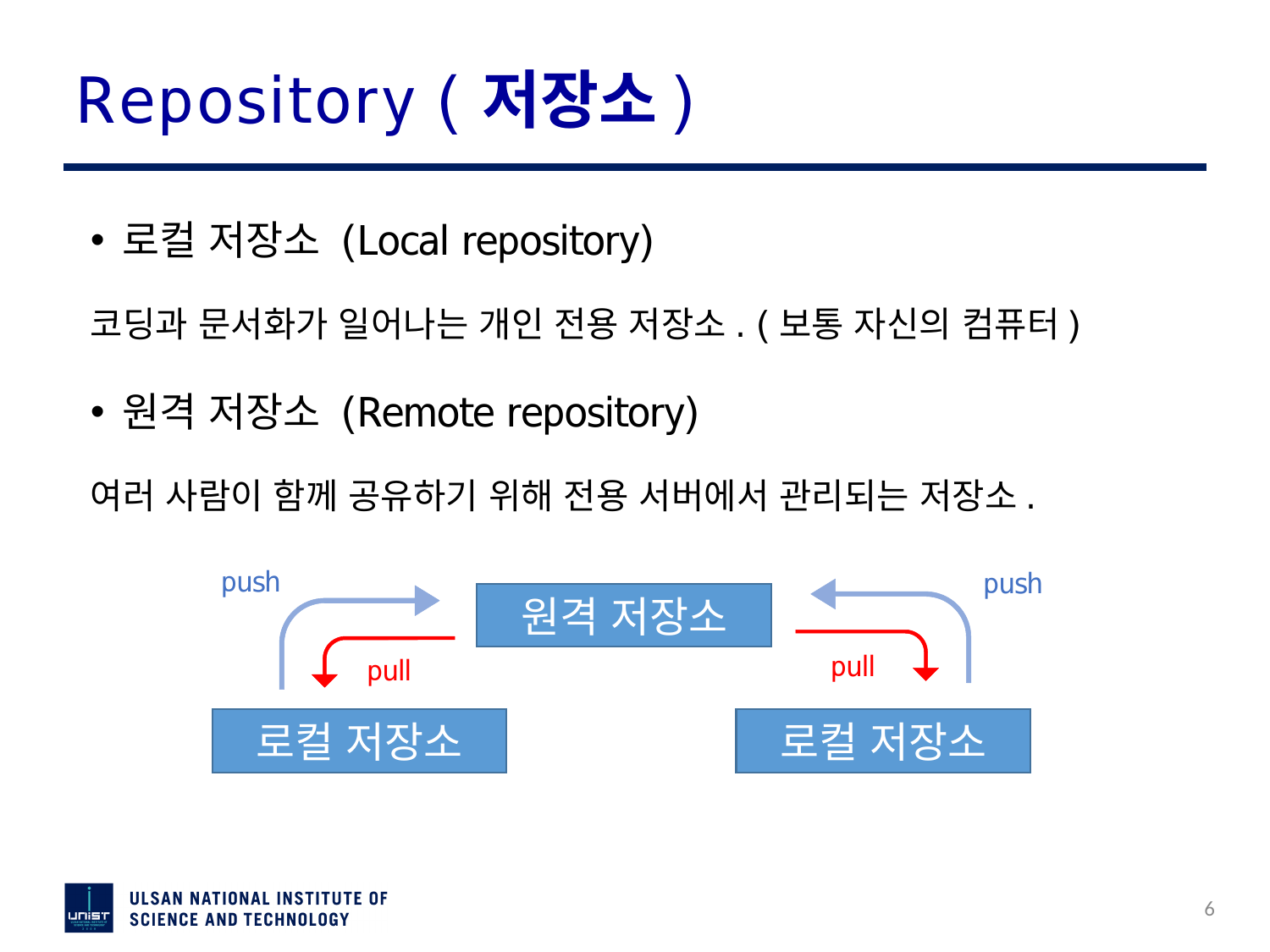

# Repository (저장소)
로컬 저장소 (Local repository)
코딩과 문서화가 일어나는 개인 전용 저장소. (보통 자신의 컴퓨터)
원격 저장소 (Remote repository)
여러 사람이 함께 공유하기 위해 전용 서버에서 관리되는 저장소.
push
push

원격 저장소

로컬 저장소
로컬 저장소
pull
pull